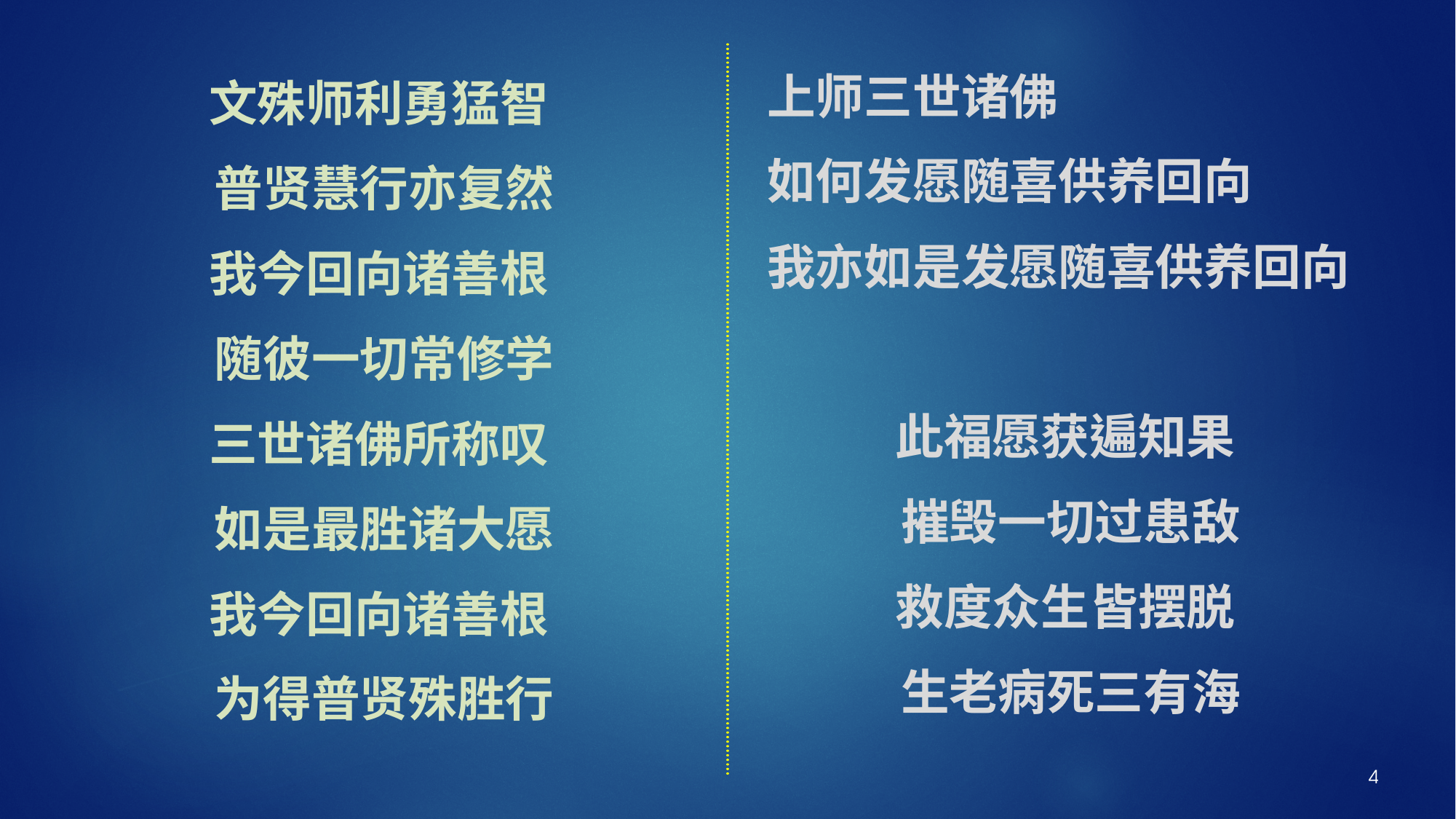

文殊师利勇猛智
普贤慧行亦复然
我今回向诸善根
随彼一切常修学
三世诸佛所称叹
如是最胜诸大愿
我今回向诸善根
为得普贤殊胜行
上师三世诸佛
如何发愿随喜供养回向
我亦如是发愿随喜供养回向

此福愿获遍知果
摧毁一切过患敌
救度众生皆摆脱
生老病死三有海
4